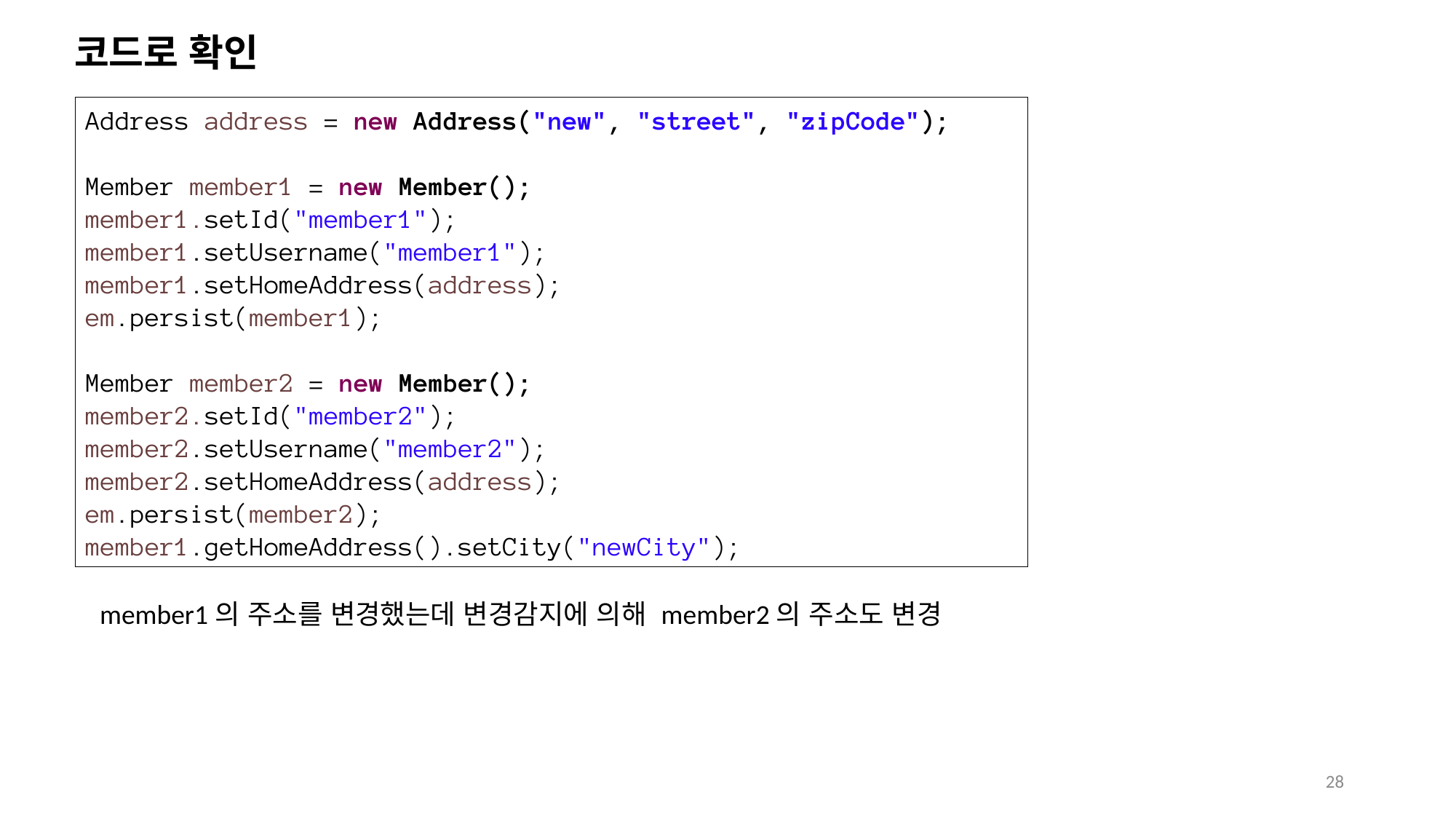

# 코드로 확인
Address address = new Address("new", "street", "zipCode");

Member member1 = new Member();
member1.setId("member1");
member1.setUsername("member1");
member1.setHomeAddress(address);
em.persist(member1);

Member member2 = new Member();
member2.setId("member2");
member2.setUsername("member2");
member2.setHomeAddress(address);
em.persist(member2);
member1.getHomeAddress().setCity("newCity");
member1의 주소를 변경했는데 변경감지에 의해 member2의 주소도 변경
28